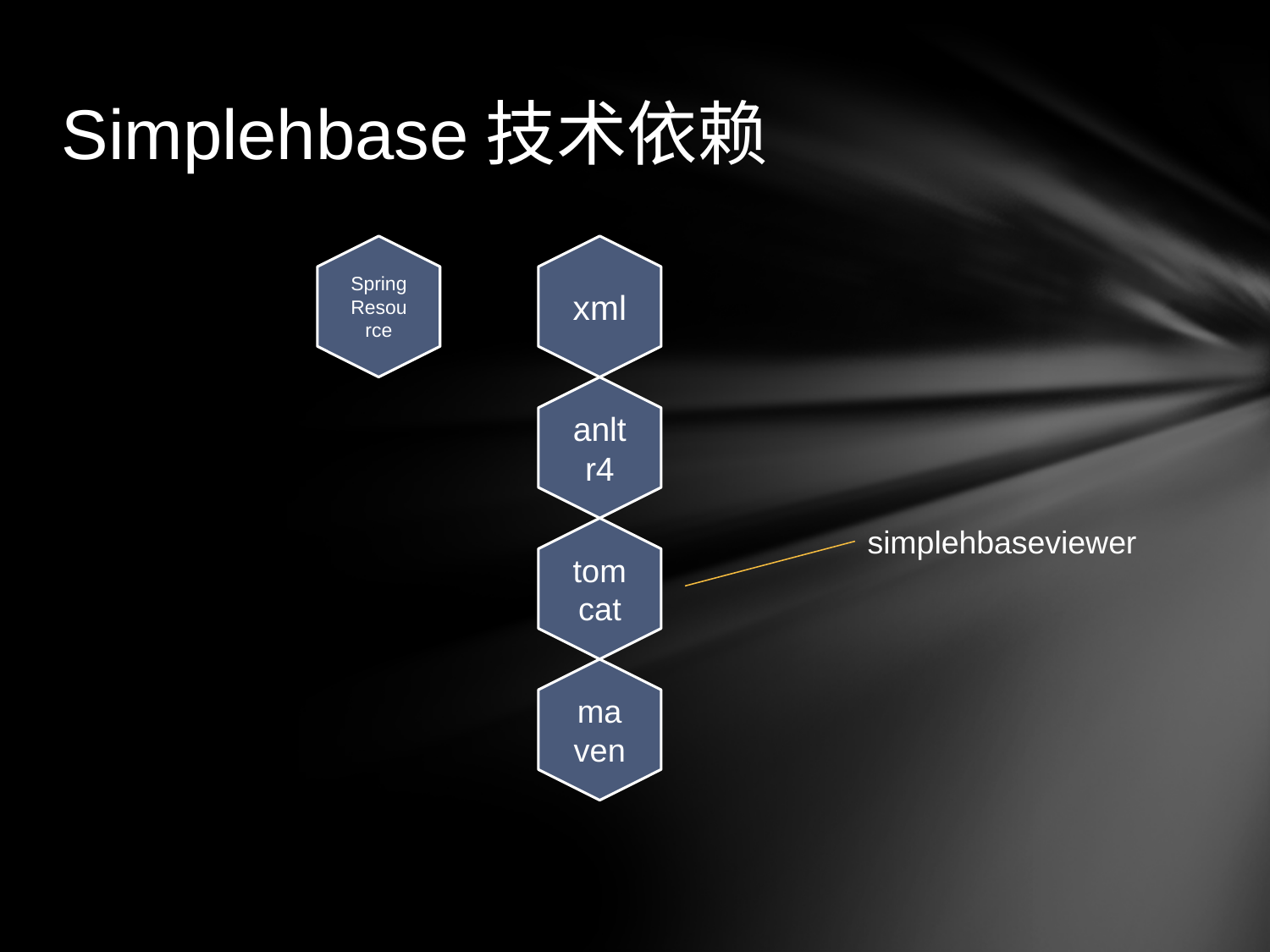

# Simplehbase技术依赖
xml
Spring Resource
anltr4
maven
tomcat
simplehbaseviewer